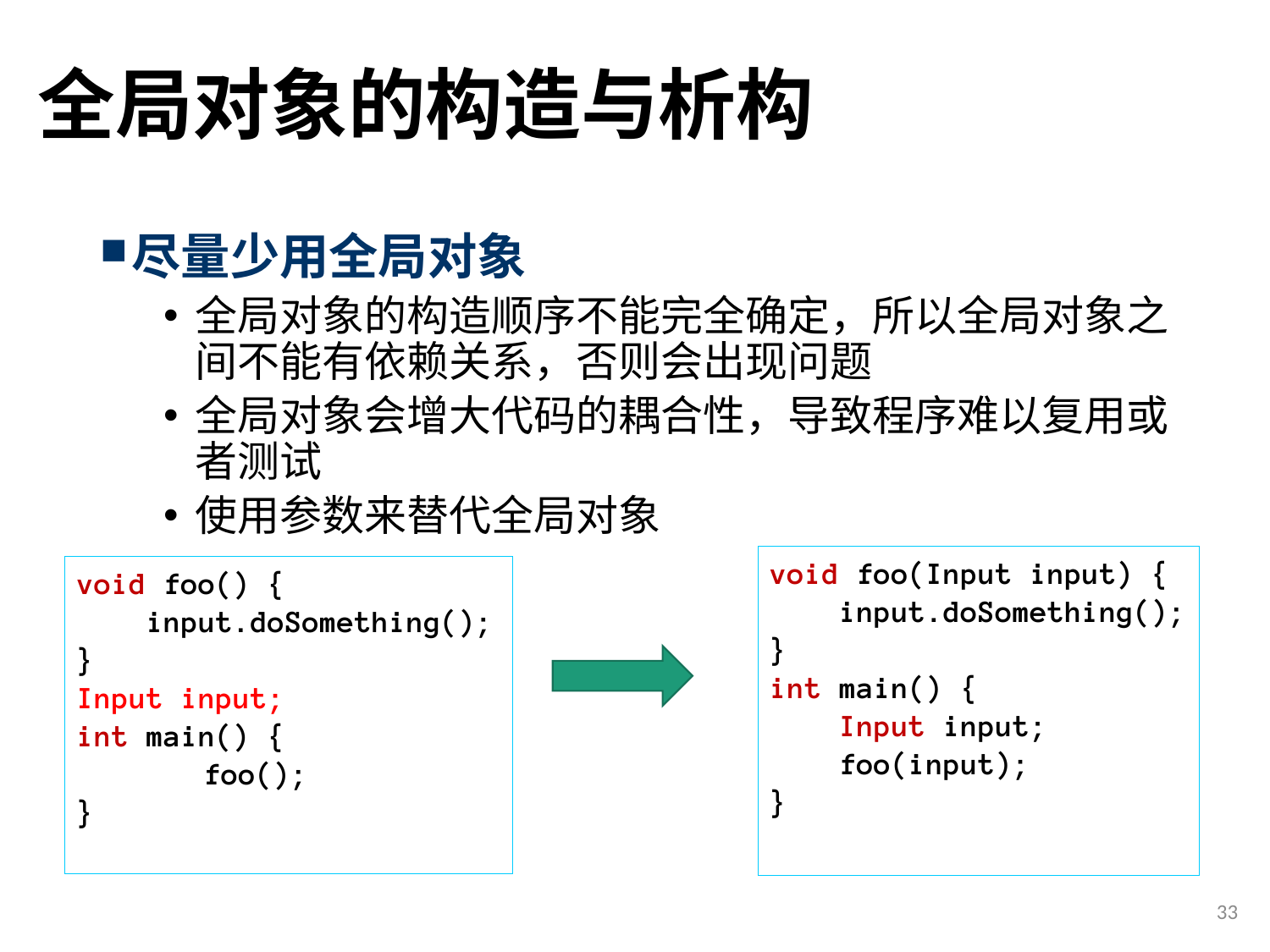

# 全局对象的构造与析构
尽量少用全局对象
全局对象的构造顺序不能完全确定，所以全局对象之间不能有依赖关系，否则会出现问题
全局对象会增大代码的耦合性，导致程序难以复用或者测试
使用参数来替代全局对象

void foo(Input input) {
    input.doSomething();
}
int main() {
    Input input;
    foo(input);
}

void foo() {
    input.doSomething();
}
Input input;
int main() {
	foo();
}

33